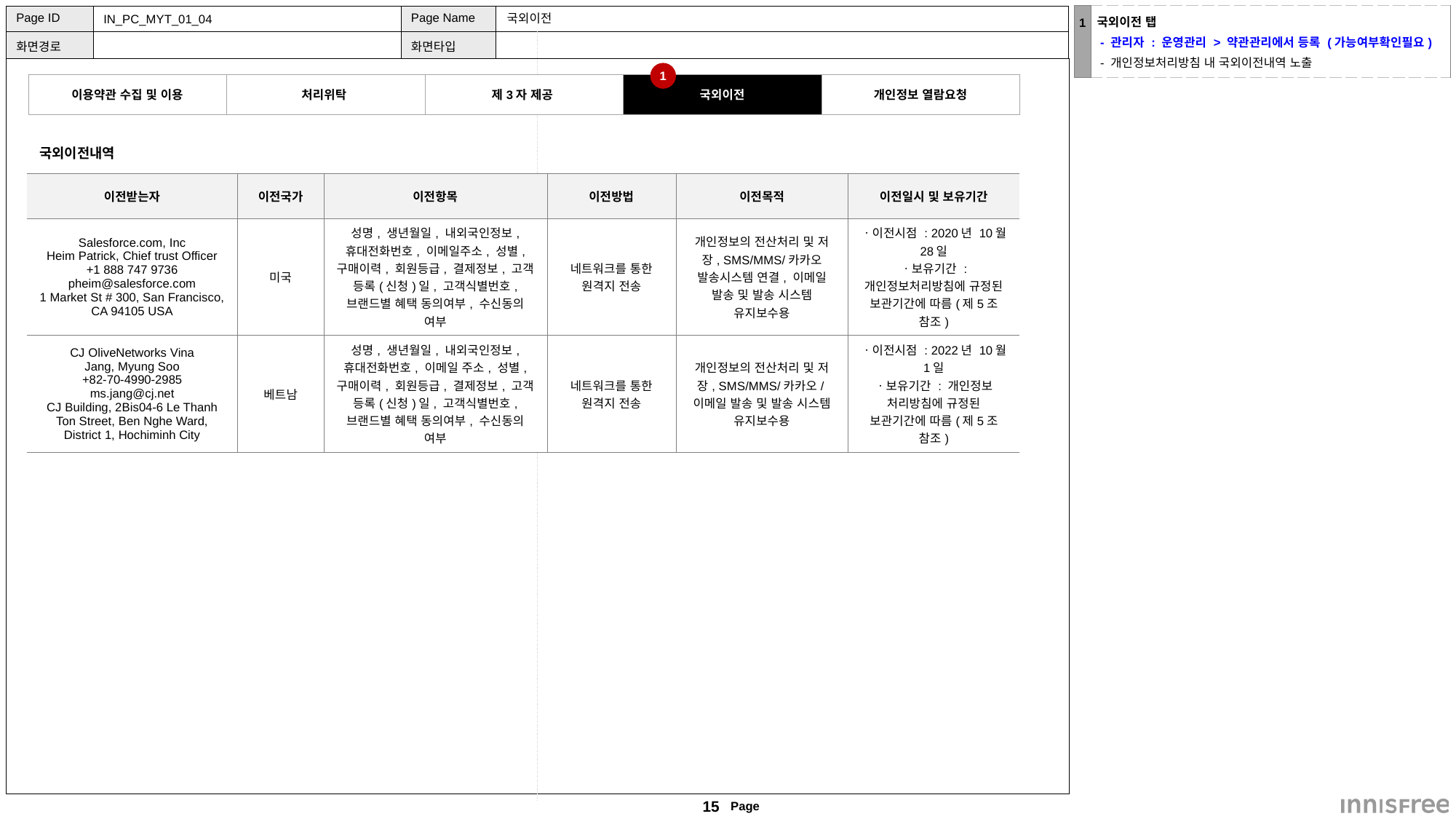

| 1 | 국외이전 탭 - 관리자 : 운영관리 > 약관관리에서 등록 (가능여부확인필요) - 개인정보처리방침 내 국외이전내역 노출 |
| --- | --- |
IN_PC_MYT_01_04
# 국외이전
1
| 이용약관 수집 및 이용 | 처리위탁 | 제3자 제공 | 국외이전 | 개인정보 열람요청 |
| --- | --- | --- | --- | --- |
국외이전내역
| 이전받는자 | 이전국가 | 이전항목 | 이전방법 | 이전목적 | 이전일시 및 보유기간 |
| --- | --- | --- | --- | --- | --- |
| Salesforce.com, Inc Heim Patrick, Chief trust Officer +1 888 747 9736 pheim@salesforce.com 1 Market St # 300, San Francisco, CA 94105 USA | 미국 | 성명, 생년월일, 내외국인정보, 휴대전화번호, 이메일주소, 성별, 구매이력, 회원등급, 결제정보, 고객 등록(신청)일, 고객식별번호, 브랜드별 혜택 동의여부, 수신동의 여부 | 네트워크를 통한 원격지 전송 | 개인정보의 전산처리 및 저장, SMS/MMS/카카오 발송시스템 연결, 이메일 발송 및 발송 시스템 유지보수용 | ㆍ이전시점 : 2020년 10월 28일 ㆍ보유기간 : 개인정보처리방침에 규정된 보관기간에 따름(제5조 참조) |
| CJ OliveNetworks Vina Jang, Myung Soo +82-70-4990-2985 ms.jang@cj.net CJ Building, 2Bis04-6 Le Thanh Ton Street, Ben Nghe Ward, District 1, Hochiminh City | 베트남 | 성명, 생년월일, 내외국인정보, 휴대전화번호, 이메일 주소, 성별, 구매이력, 회원등급, 결제정보, 고객 등록(신청)일, 고객식별번호, 브랜드별 혜택 동의여부, 수신동의 여부 | 네트워크를 통한 원격지 전송 | 개인정보의 전산처리 및 저장, SMS/MMS/카카오/이메일 발송 및 발송 시스템 유지보수용 | ㆍ이전시점 : 2022년 10월 1일 ㆍ보유기간 : 개인정보 처리방침에 규정된 보관기간에 따름(제5조 참조) |